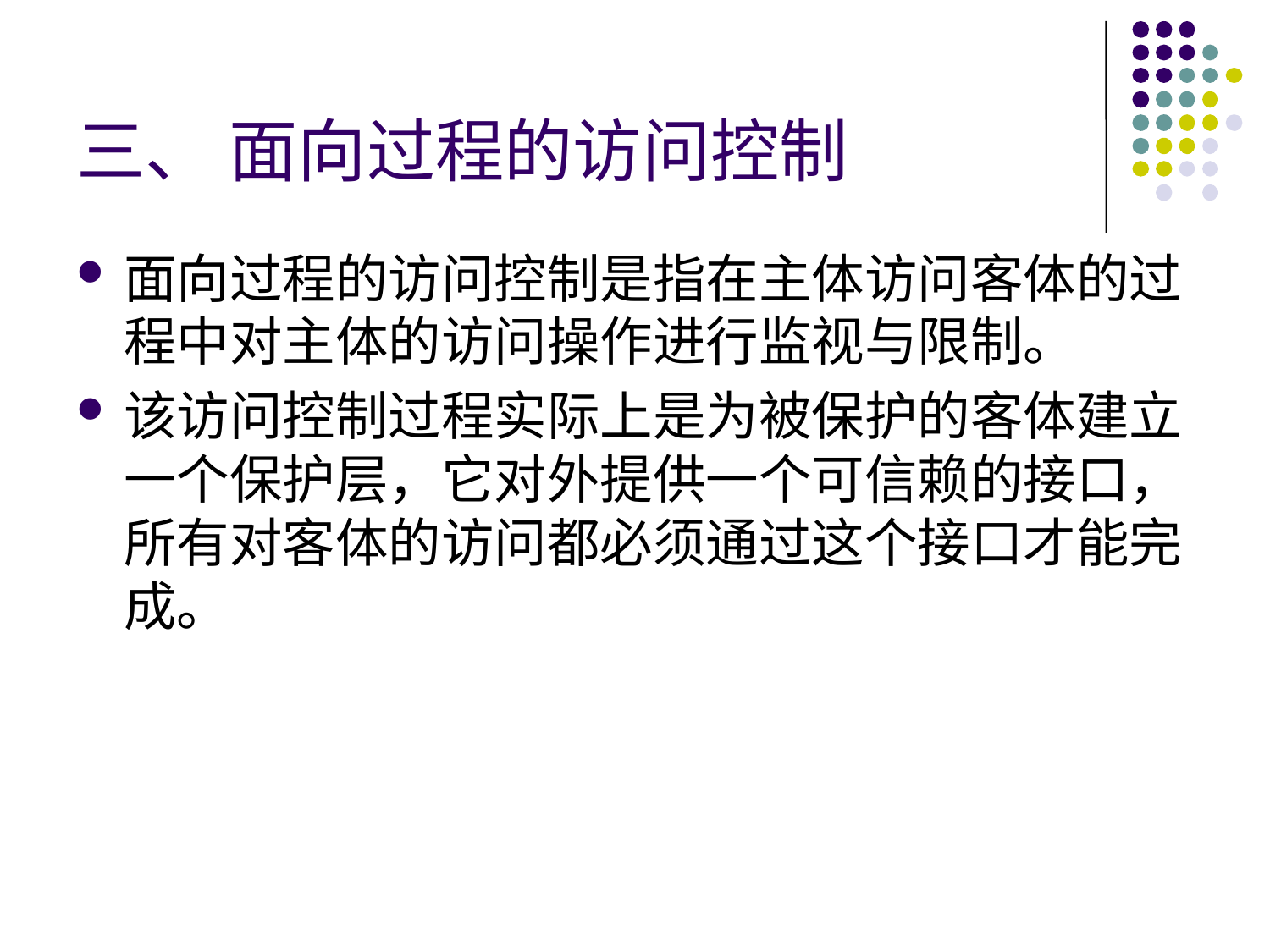

# 三、 面向过程的访问控制
面向过程的访问控制是指在主体访问客体的过程中对主体的访问操作进行监视与限制。
该访问控制过程实际上是为被保护的客体建立一个保护层，它对外提供一个可信赖的接口，所有对客体的访问都必须通过这个接口才能完成。